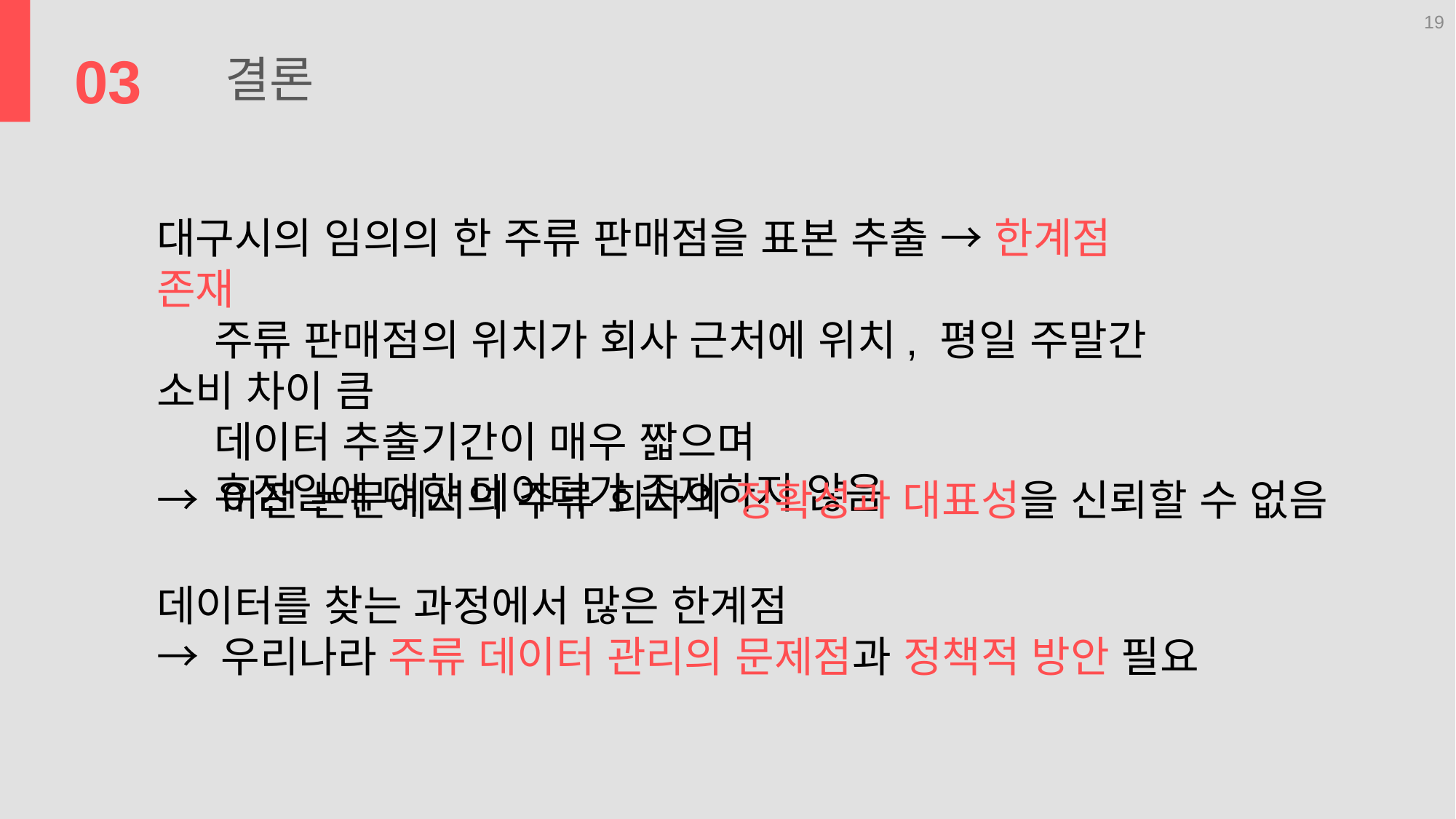

03
결론
19
대구시의 임의의 한 주류 판매점을 표본 추출 → 한계점 존재
    주류 판매점의 위치가 회사 근처에 위치, 평일 주말간 소비 차이 큼
    데이터 추출기간이 매우 짧으며
    휴점일에 대한 데이터가 존재하지 않음

→ 이전 논문에서의 주류 회사의 정확성과 대표성을 신뢰할 수 없음
데이터를 찾는 과정에서 많은 한계점
→ 우리나라 주류 데이터 관리의 문제점과 정책적 방안 필요